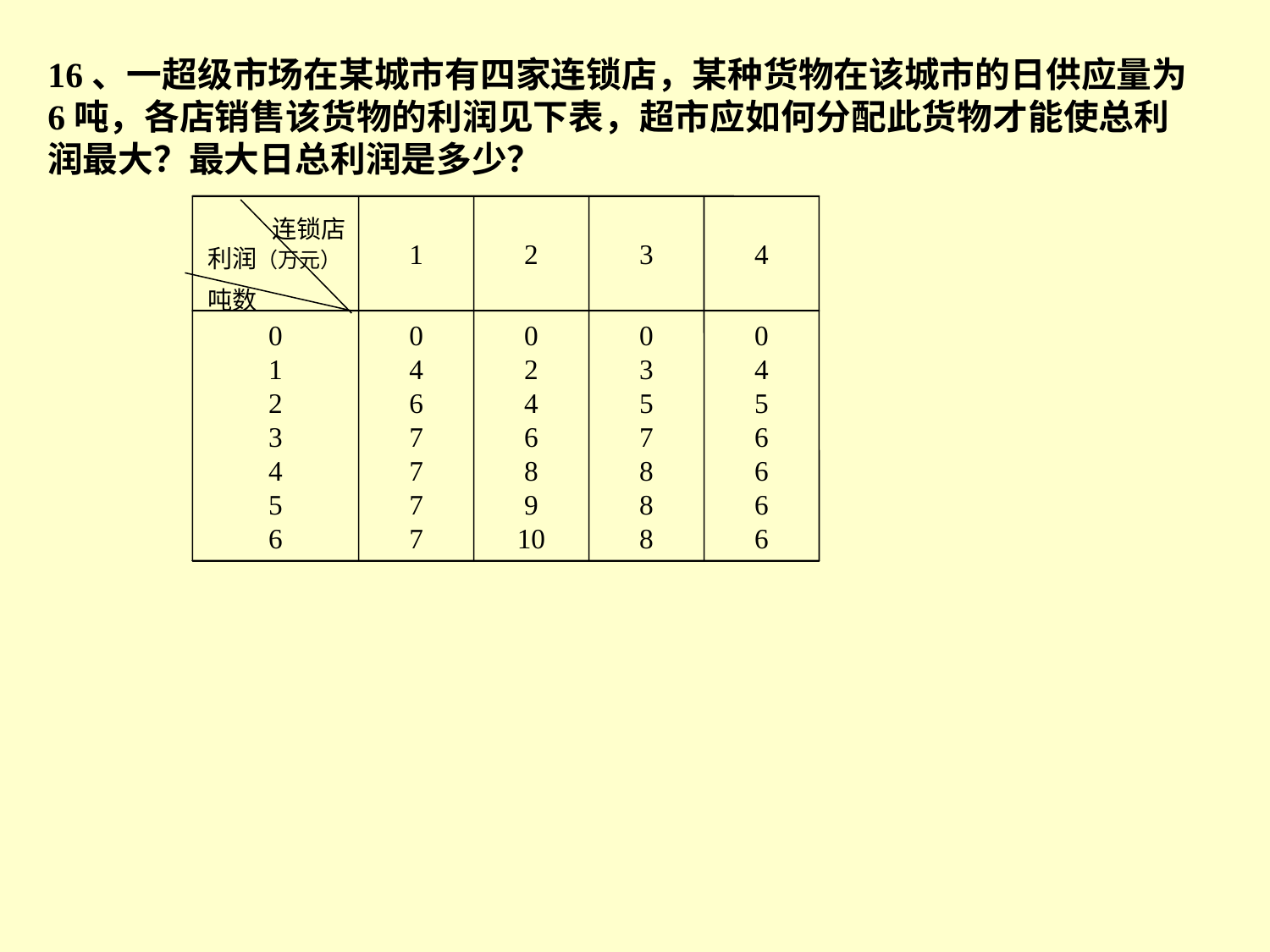

16、一超级市场在某城市有四家连锁店，某种货物在该城市的日供应量为6吨，各店销售该货物的利润见下表，超市应如何分配此货物才能使总利润最大？最大日总利润是多少？

1

2

3

4

               连锁店
利润（万元）

吨数
0
1
2
3
4
5
6

0
4
6
7
7
7
7
0
2
4
6
8
9
10
0
3
5
7
8
8
8
0
4
5
6
6
6
6